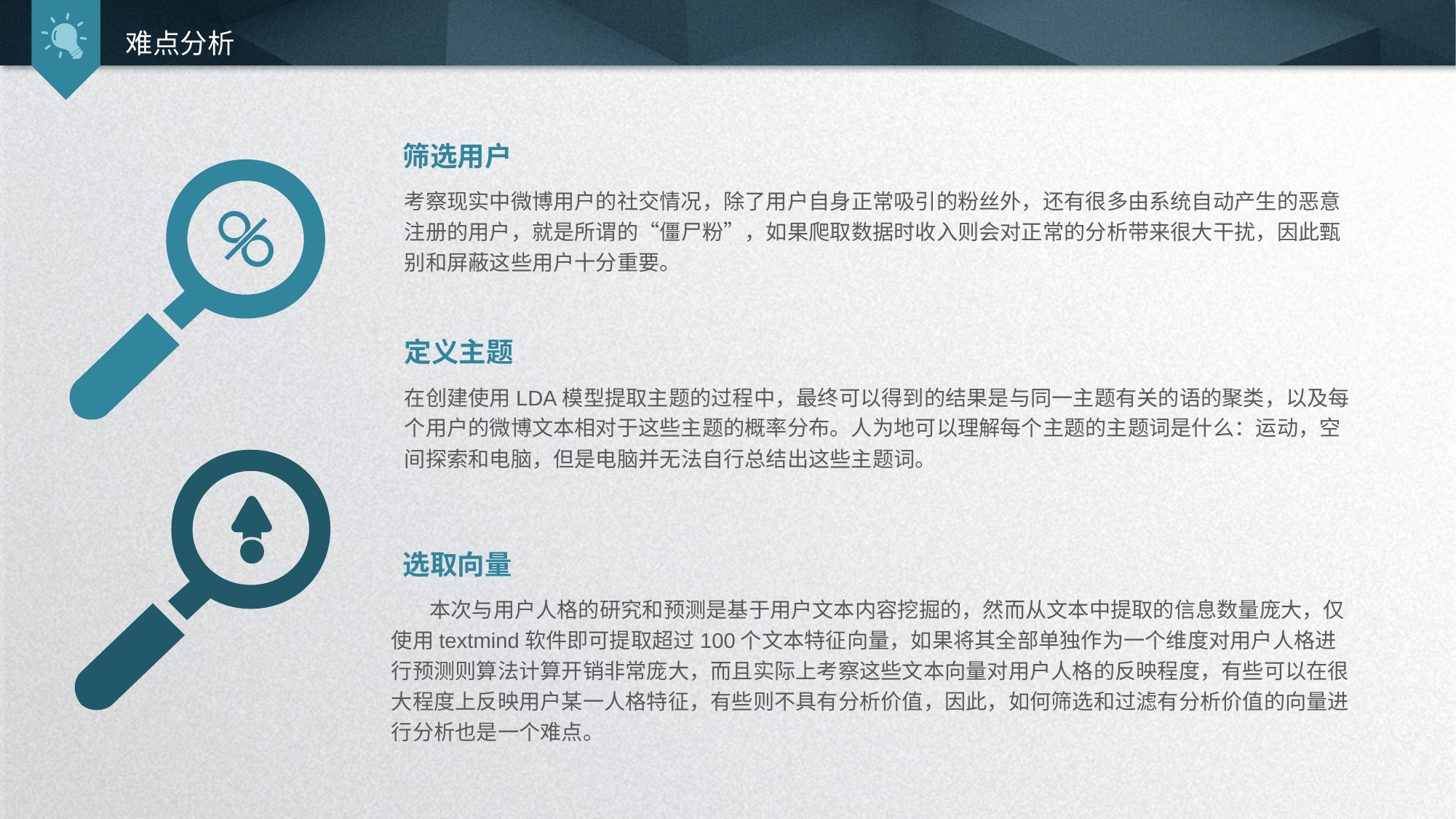

难点分析
筛选用户

考察现实中微博用户的社交情况，除了用户自身正常吸引的粉丝外，还有很多由系统自动产生的恶意注册的用户，就是所谓的“僵尸粉”，如果爬取数据时收入则会对正常的分析带来很大干扰，因此甄别和屏蔽这些用户十分重要。
定义主题
在创建使用LDA模型提取主题的过程中，最终可以得到的结果是与同一主题有关的语的聚类，以及每个用户的微博文本相对于这些主题的概率分布。人为地可以理解每个主题的主题词是什么：运动，空间探索和电脑，但是电脑并无法自行总结出这些主题词。

选取向量
       本次与用户人格的研究和预测是基于用户文本内容挖掘的，然而从文本中提取的信息数量庞大，仅使用textmind软件即可提取超过100个文本特征向量，如果将其全部单独作为一个维度对用户人格进行预测则算法计算开销非常庞大，而且实际上考察这些文本向量对用户人格的反映程度，有些可以在很大程度上反映用户某一人格特征，有些则不具有分析价值，因此，如何筛选和过滤有分析价值的向量进行分析也是一个难点。
延时符